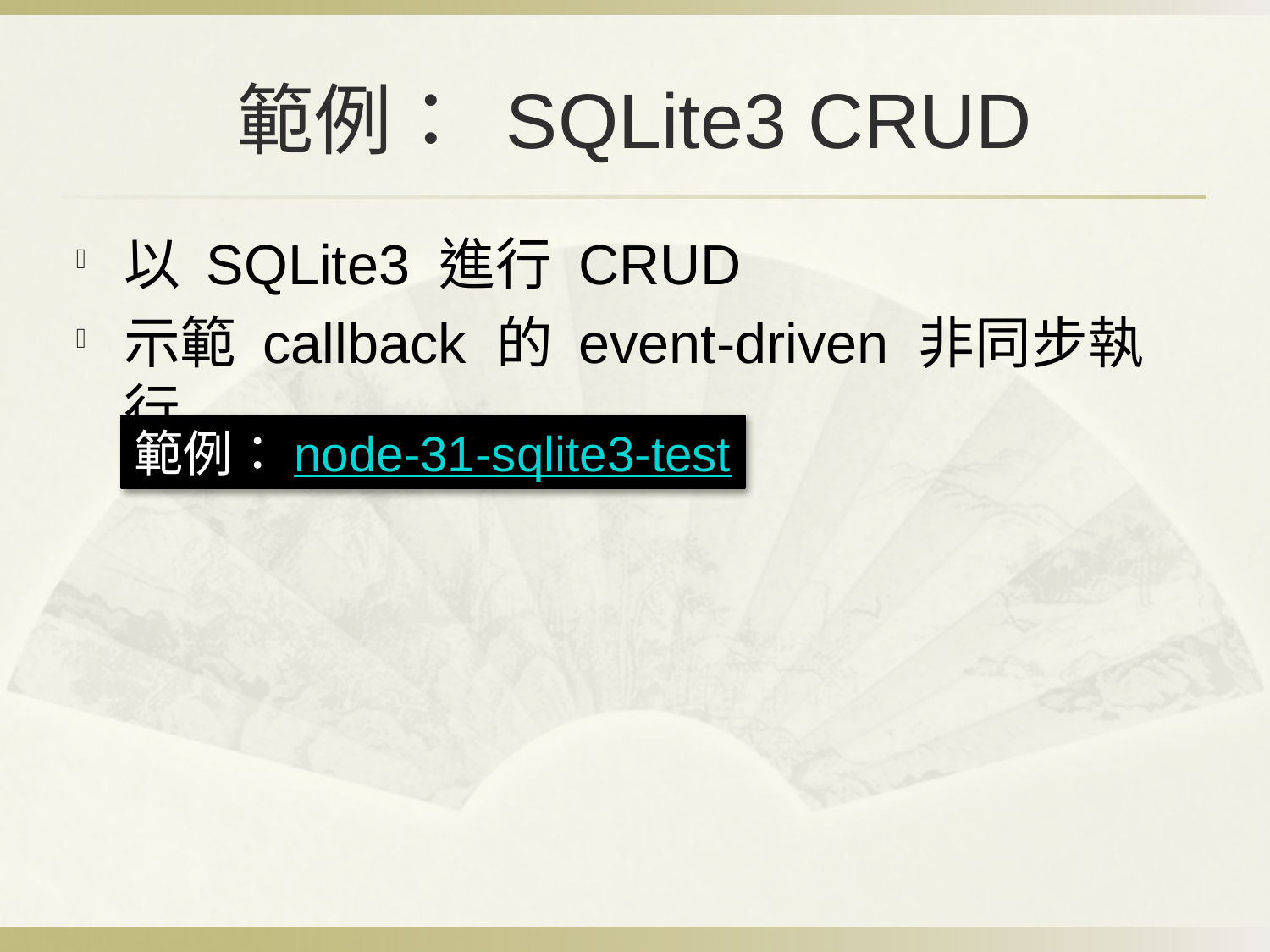

# 範例： SQLite3 CRUD
以 SQLite3 進行 CRUD
示範 callback 的 event-driven 非同步執行
範例：node-31-sqlite3-test